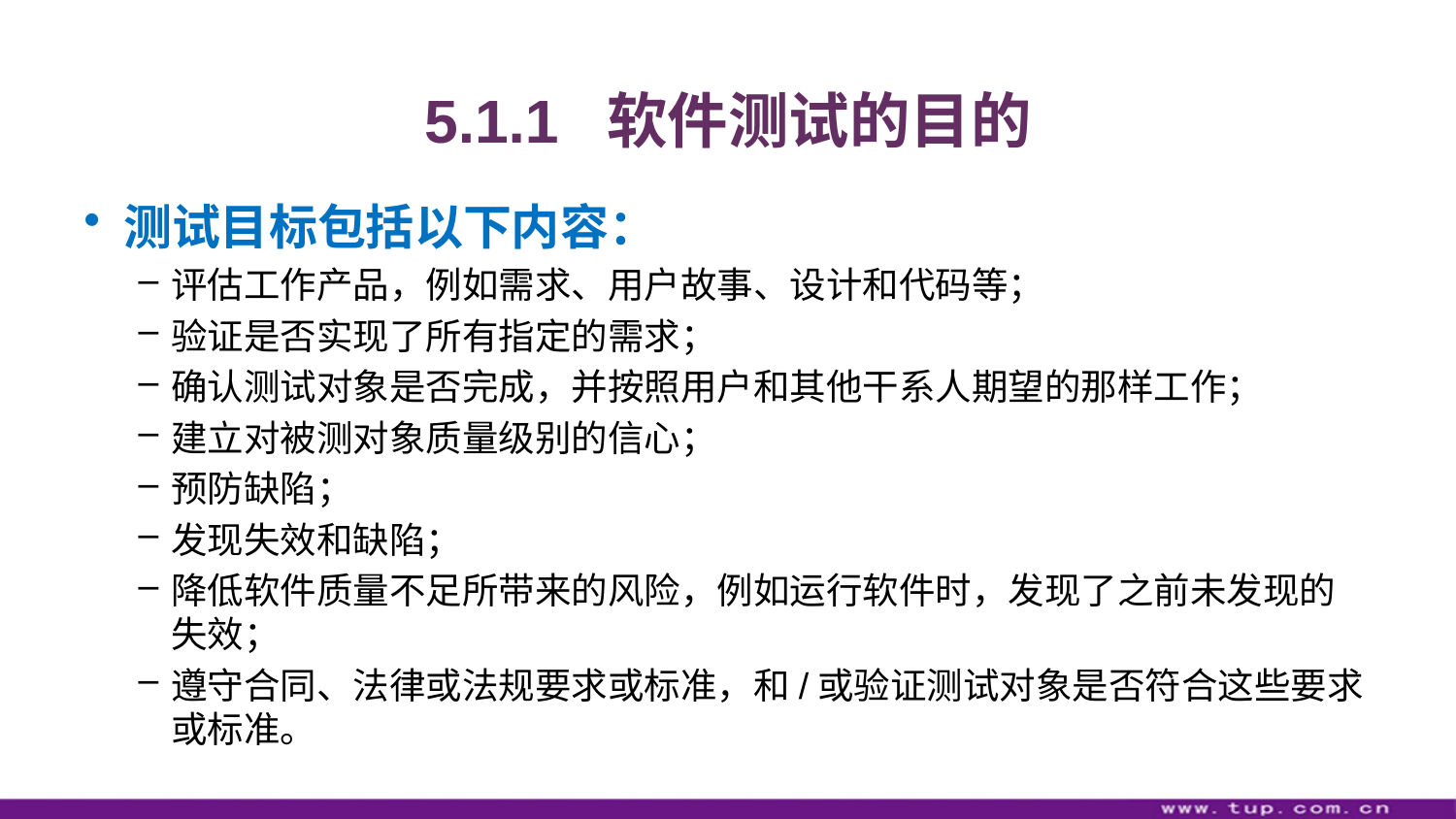

# 5.1.1  软件测试的目的
测试目标包括以下内容：
评估工作产品，例如需求、用户故事、设计和代码等；
验证是否实现了所有指定的需求；
确认测试对象是否完成，并按照用户和其他干系人期望的那样工作；
建立对被测对象质量级别的信心；
预防缺陷；
发现失效和缺陷；
降低软件质量不足所带来的风险，例如运行软件时，发现了之前未发现的失效；
遵守合同、法律或法规要求或标准，和/或验证测试对象是否符合这些要求或标准。